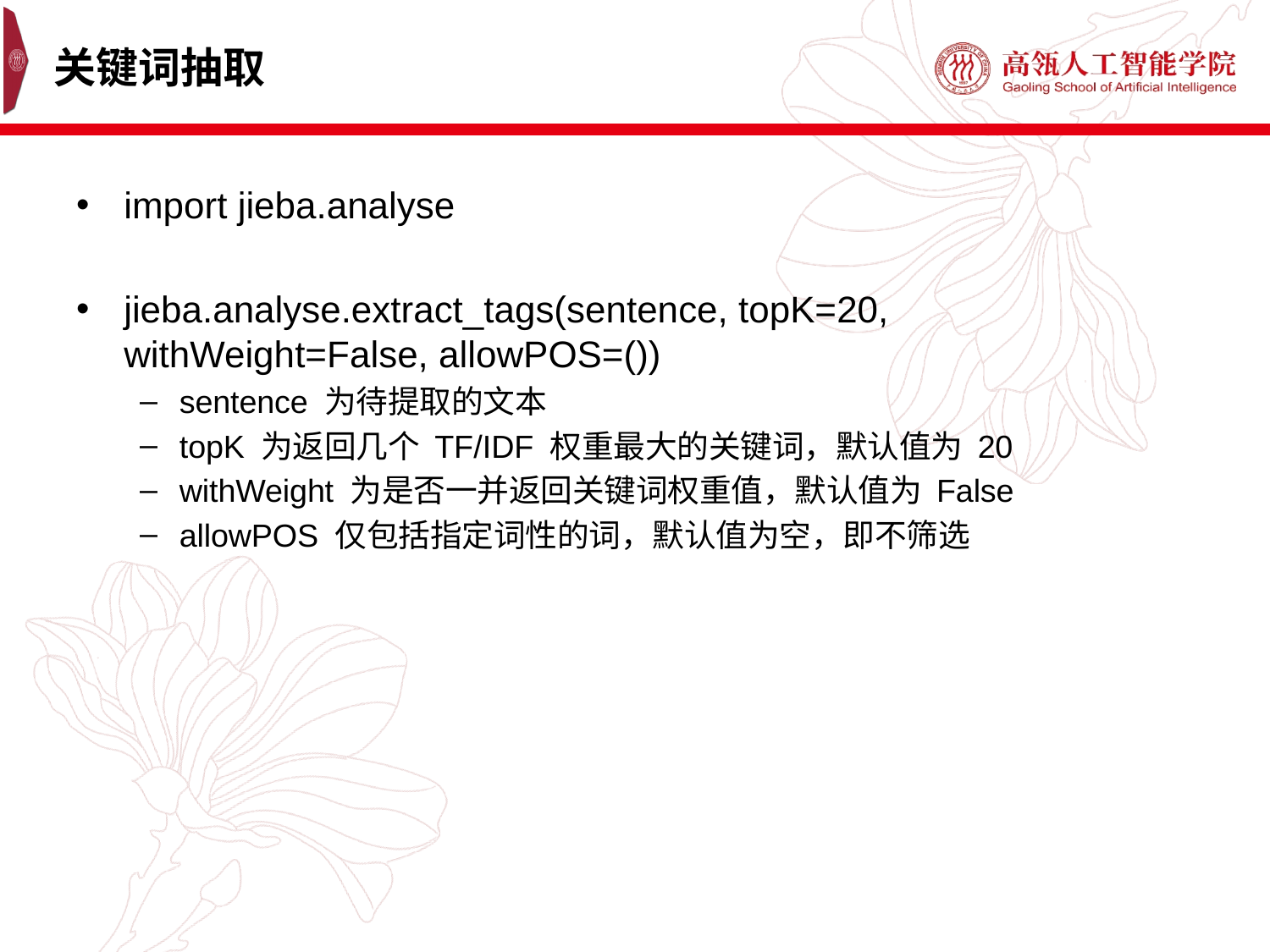

# 关键词抽取
import jieba.analyse

jieba.analyse.extract_tags(sentence, topK=20, withWeight=False, allowPOS=())
sentence 为待提取的文本
topK 为返回几个 TF/IDF 权重最大的关键词，默认值为 20
withWeight 为是否一并返回关键词权重值，默认值为 False
allowPOS 仅包括指定词性的词，默认值为空，即不筛选